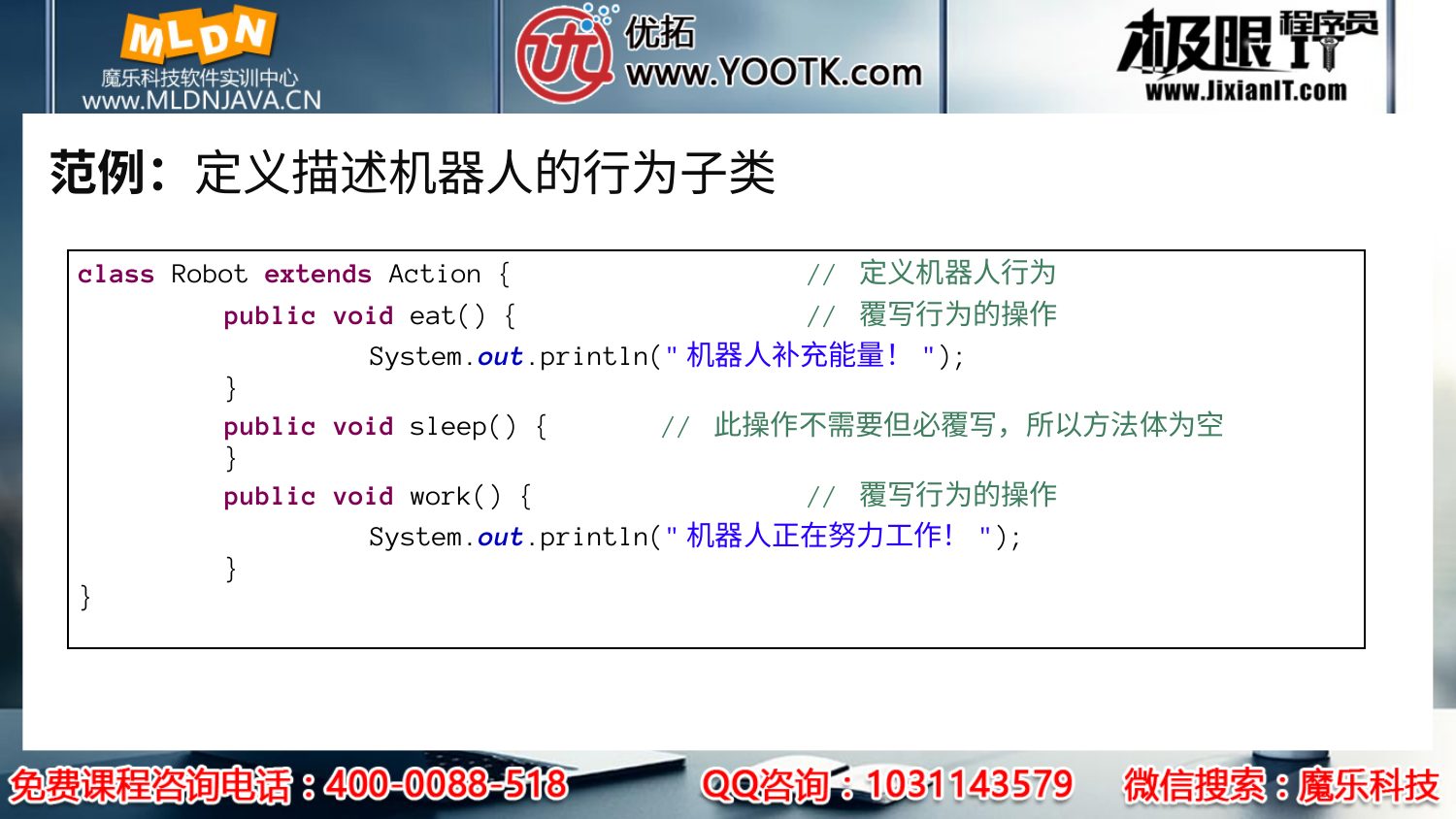

# 范例：定义描述机器人的行为子类
| class Robot extends Action { // 定义机器人行为 public void eat() { // 覆写行为的操作 System.out.println("机器人补充能量！"); } public void sleep() { // 此操作不需要但必覆写，所以方法体为空 } public void work() { // 覆写行为的操作 System.out.println("机器人正在努力工作！"); } } |
| --- |